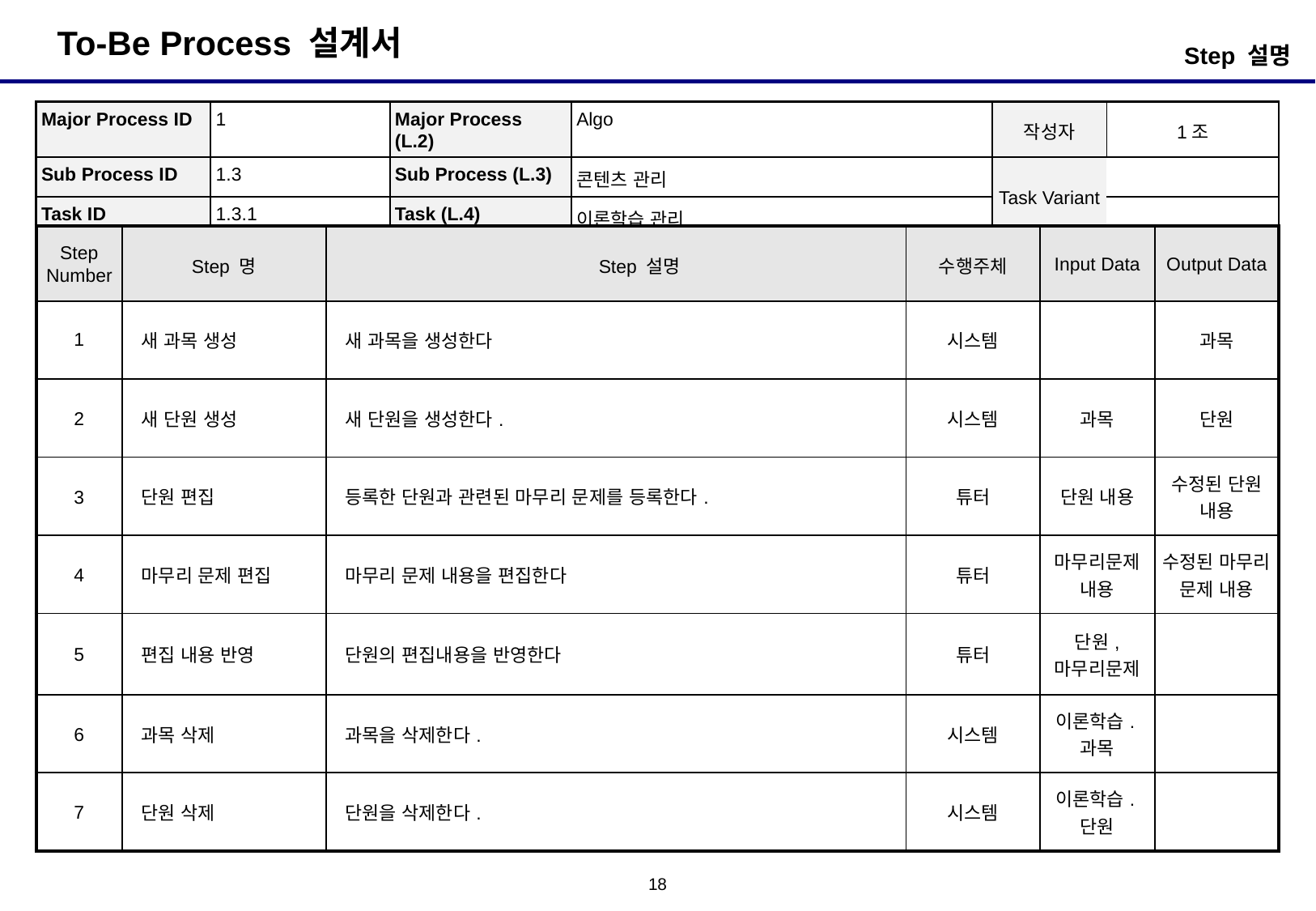

Step 설명
| Major Process ID | 1 | Major Process (L.2) | Algo | 작성자 | 1조 |
| --- | --- | --- | --- | --- | --- |
| Sub Process ID | 1.3 | Sub Process (L.3) | 콘텐츠 관리 | Task Variant |  |
| Task ID | 1.3.1 | Task (L.4) | 이론학습 관리 |  |  |
| Step Number | Step 명 | Step 설명 | 수행주체 | Input Data | Output Data |
| --- | --- | --- | --- | --- | --- |
| 1 | 새 과목 생성 | 새 과목을 생성한다 | 시스템 |  | 과목 |
| 2 | 새 단원 생성 | 새 단원을 생성한다. | 시스템 | 과목 | 단원 |
| 3 | 단원 편집 | 등록한 단원과 관련된 마무리 문제를 등록한다. | 튜터 | 단원 내용 | 수정된 단원 내용 |
| 4 | 마무리 문제 편집 | 마무리 문제 내용을 편집한다 | 튜터 | 마무리문제 내용 | 수정된 마무리 문제 내용 |
| 5 | 편집 내용 반영 | 단원의 편집내용을 반영한다 | 튜터 | 단원, 마무리문제 |  |
| 6 | 과목 삭제 | 과목을 삭제한다. | 시스템 | 이론학습.과목 |  |
| 7 | 단원 삭제 | 단원을 삭제한다. | 시스템 | 이론학습.단원 |  |